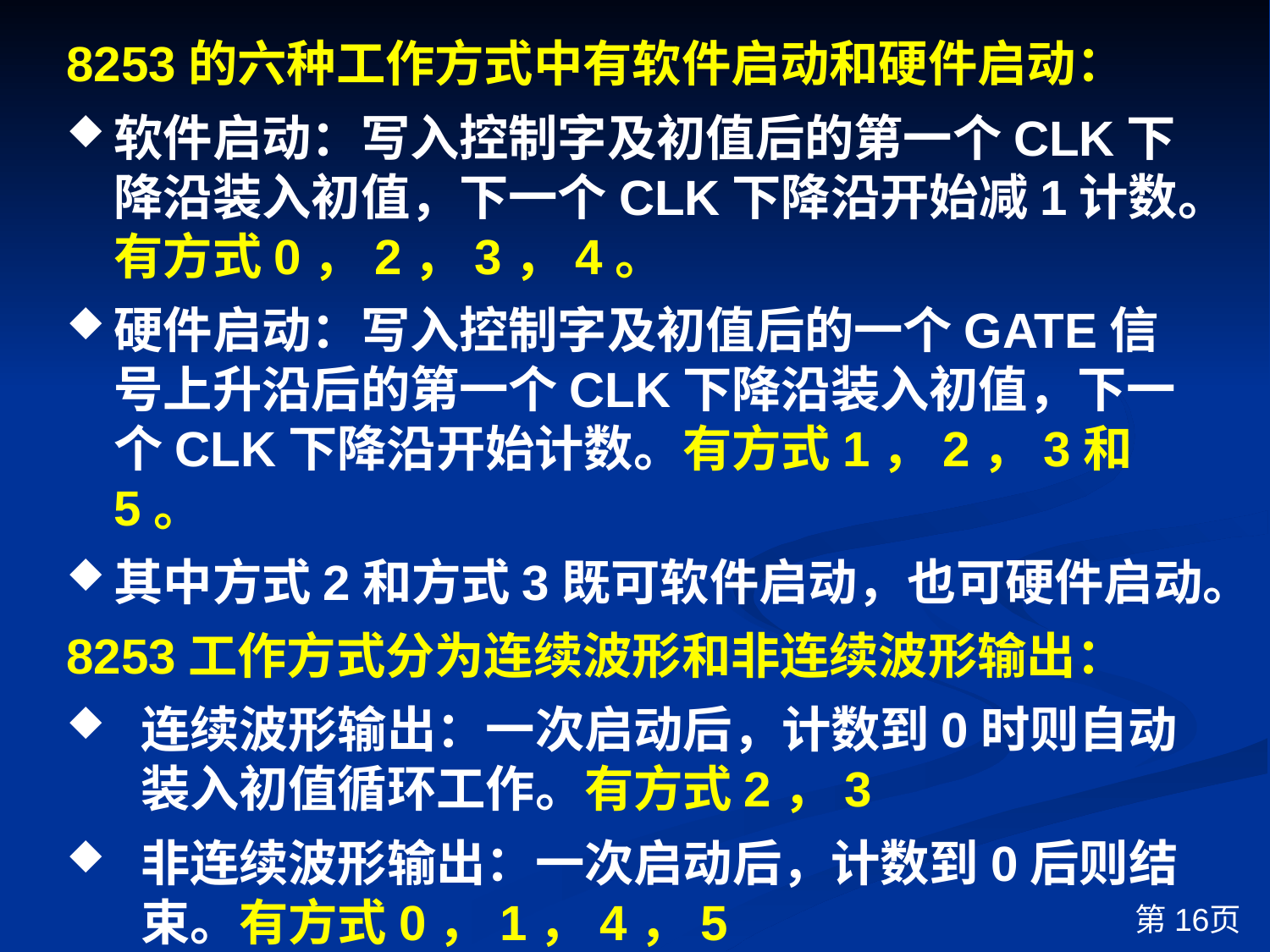

8253的六种工作方式中有软件启动和硬件启动：
软件启动：写入控制字及初值后的第一个CLK下降沿装入初值，下一个CLK下降沿开始减1计数。有方式0，2，3，4。
硬件启动：写入控制字及初值后的一个GATE信号上升沿后的第一个CLK下降沿装入初值，下一个CLK下降沿开始计数。有方式1，2，3和5。
其中方式2和方式3既可软件启动，也可硬件启动。
8253工作方式分为连续波形和非连续波形输出：
连续波形输出：一次启动后，计数到0时则自动装入初值循环工作。有方式2，3
非连续波形输出：一次启动后，计数到0后则结束。有方式0，1，4，5